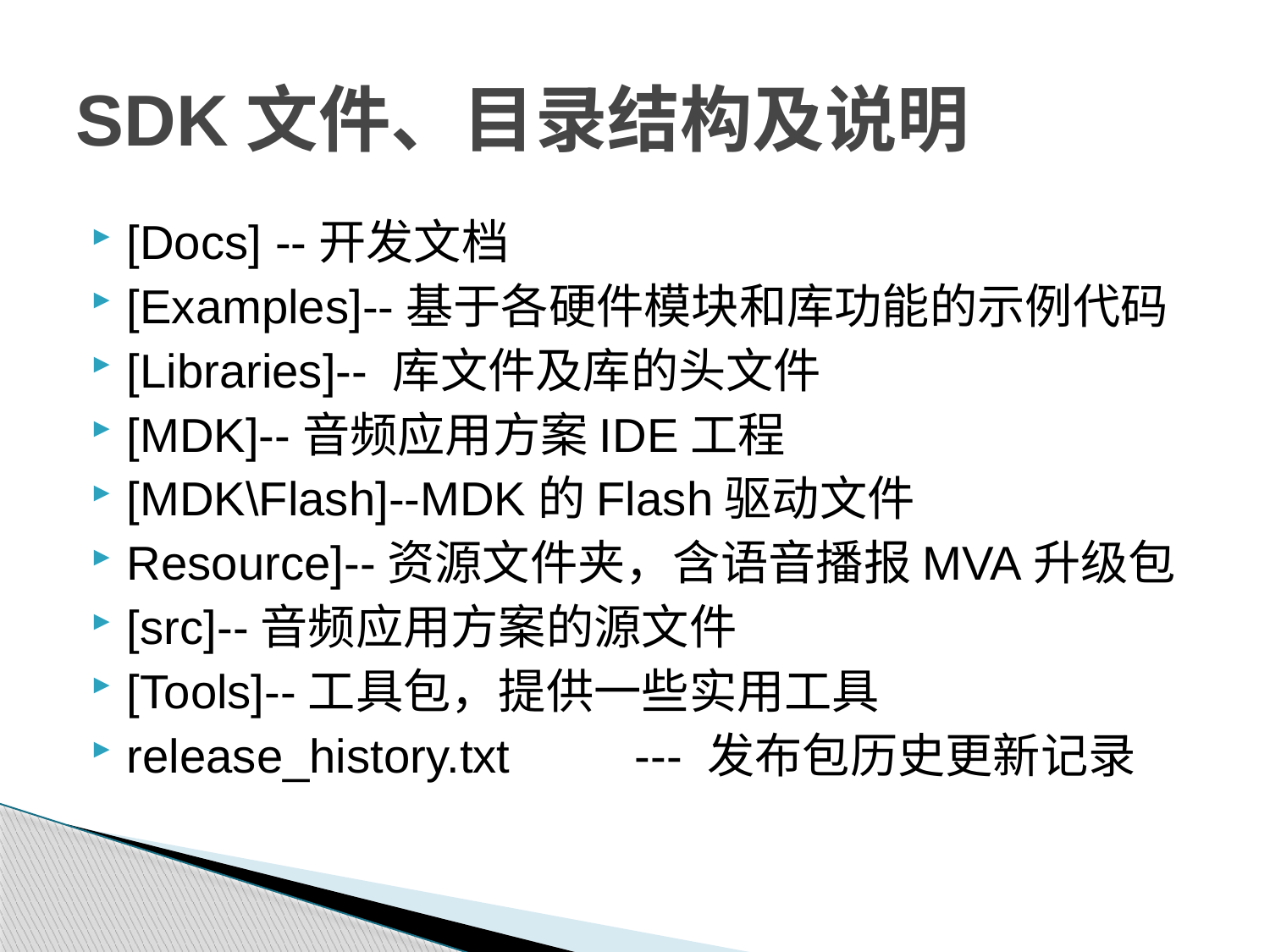

# SDK文件、目录结构及说明
[Docs] --开发文档
[Examples]--基于各硬件模块和库功能的示例代码
[Libraries]-- 库文件及库的头文件
[MDK]--音频应用方案IDE工程
[MDK\Flash]--MDK的Flash驱动文件
Resource]--资源文件夹，含语音播报MVA升级包
[src]--音频应用方案的源文件
[Tools]--工具包，提供一些实用工具
release_history.txt	--- 发布包历史更新记录